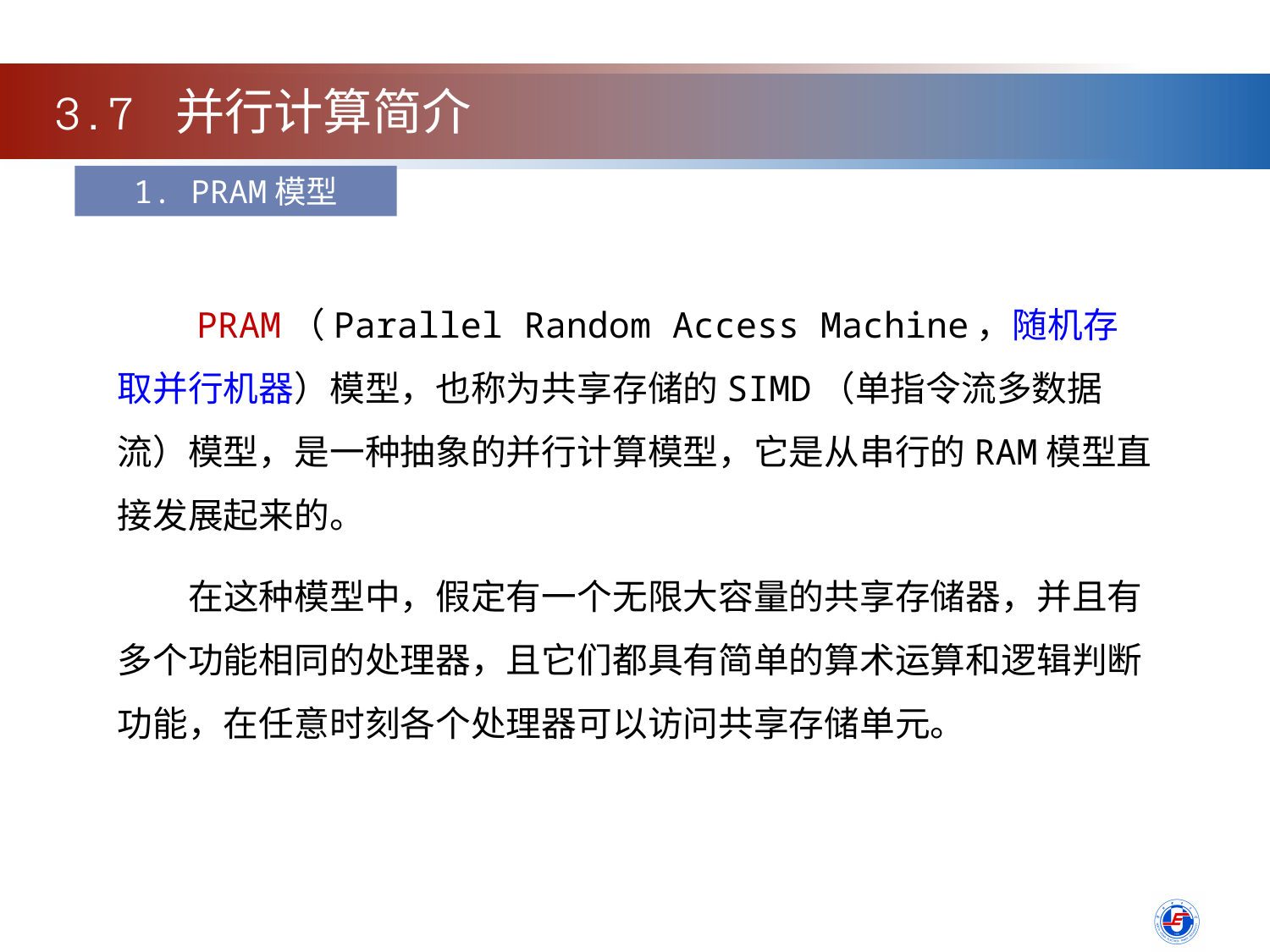

3.7 并行计算简介
1. PRAM模型
　　PRAM（Parallel Random Access Machine，随机存取并行机器）模型，也称为共享存储的SIMD（单指令流多数据流）模型，是一种抽象的并行计算模型，它是从串行的RAM模型直接发展起来的。
　　在这种模型中，假定有一个无限大容量的共享存储器，并且有多个功能相同的处理器，且它们都具有简单的算术运算和逻辑判断功能，在任意时刻各个处理器可以访问共享存储单元。